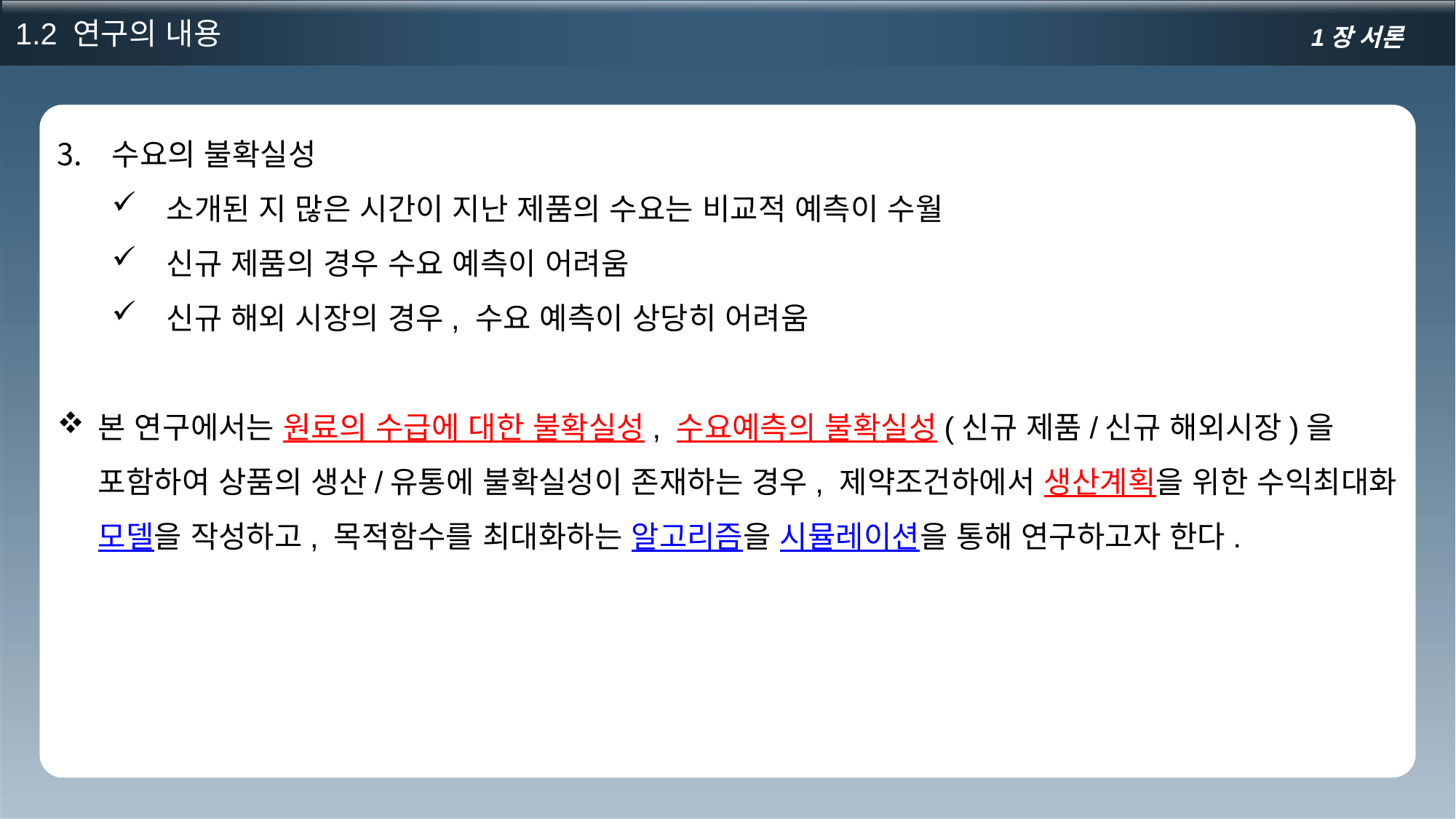

1.2 연구의 내용
1장 서론
수요의 불확실성
소개된 지 많은 시간이 지난 제품의 수요는 비교적 예측이 수월
신규 제품의 경우 수요 예측이 어려움
신규 해외 시장의 경우, 수요 예측이 상당히 어려움

본 연구에서는 원료의 수급에 대한 불확실성, 수요예측의 불확실성(신규 제품/신규 해외시장)을 포함하여 상품의 생산/유통에 불확실성이 존재하는 경우, 제약조건하에서 생산계획을 위한 수익최대화 모델을 작성하고, 목적함수를 최대화하는 알고리즘을 시뮬레이션을 통해 연구하고자 한다.